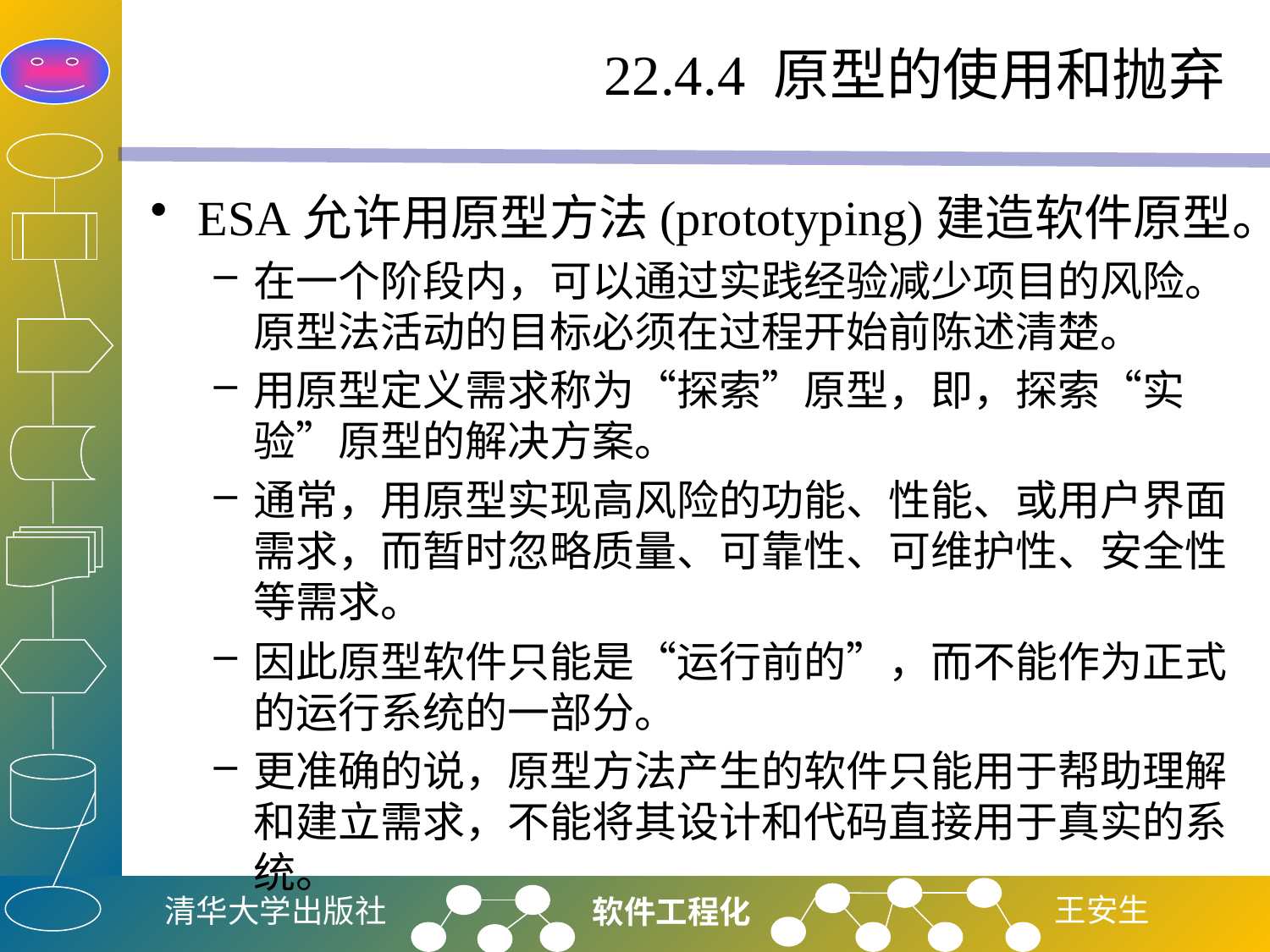

# 22.4.4 原型的使用和抛弃
ESA允许用原型方法(prototyping)建造软件原型。
在一个阶段内，可以通过实践经验减少项目的风险。原型法活动的目标必须在过程开始前陈述清楚。
用原型定义需求称为“探索”原型，即，探索“实验”原型的解决方案。
通常，用原型实现高风险的功能、性能、或用户界面需求，而暂时忽略质量、可靠性、可维护性、安全性等需求。
因此原型软件只能是“运行前的”，而不能作为正式的运行系统的一部分。
更准确的说，原型方法产生的软件只能用于帮助理解和建立需求，不能将其设计和代码直接用于真实的系统。